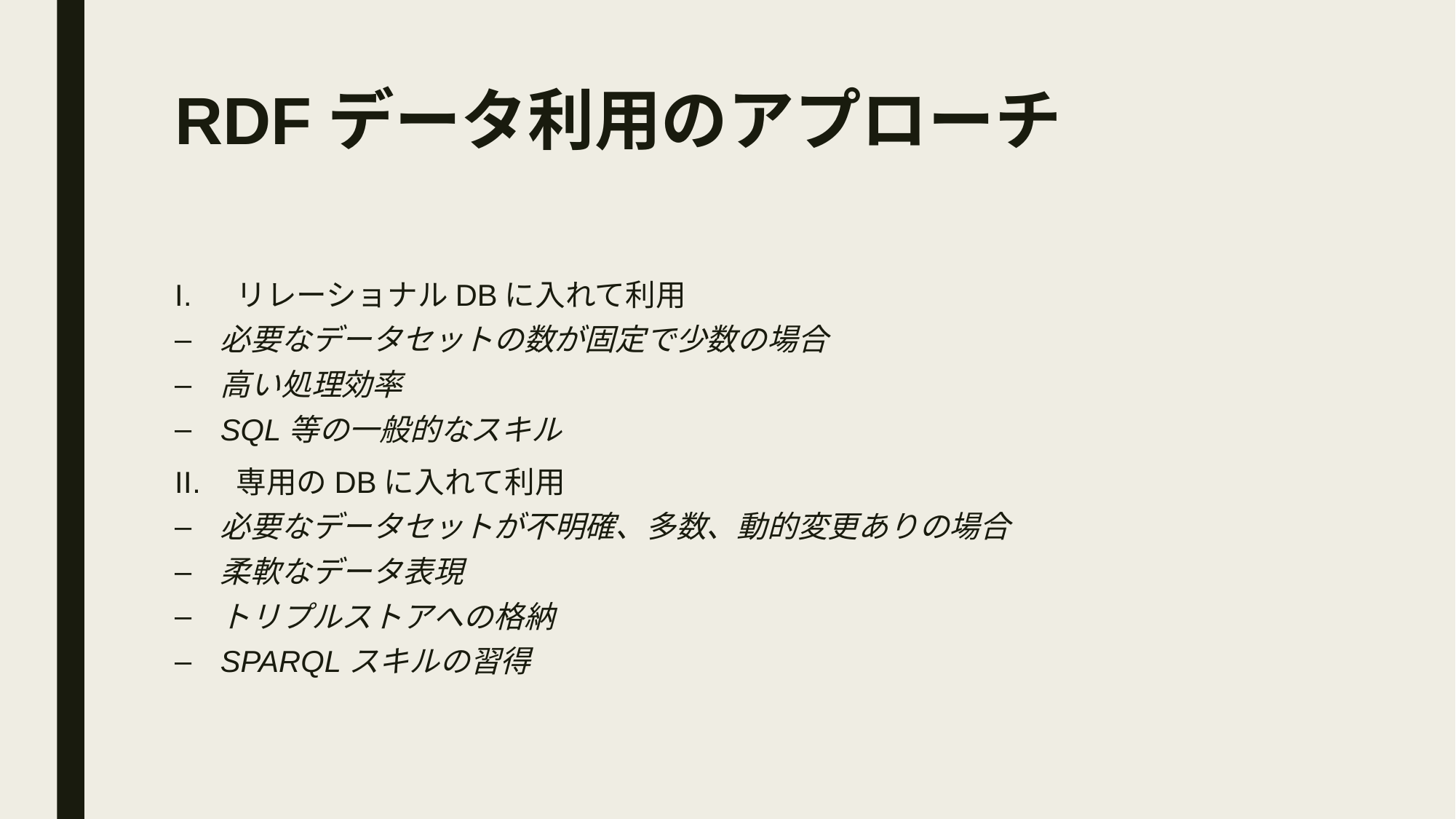

# RDFデータ利用のアプローチ
リレーショナルDBに入れて利用
必要なデータセットの数が固定で少数の場合
高い処理効率
SQL等の一般的なスキル
専用のDBに入れて利用
必要なデータセットが不明確、多数、動的変更ありの場合
柔軟なデータ表現
トリプルストアへの格納
SPARQLスキルの習得